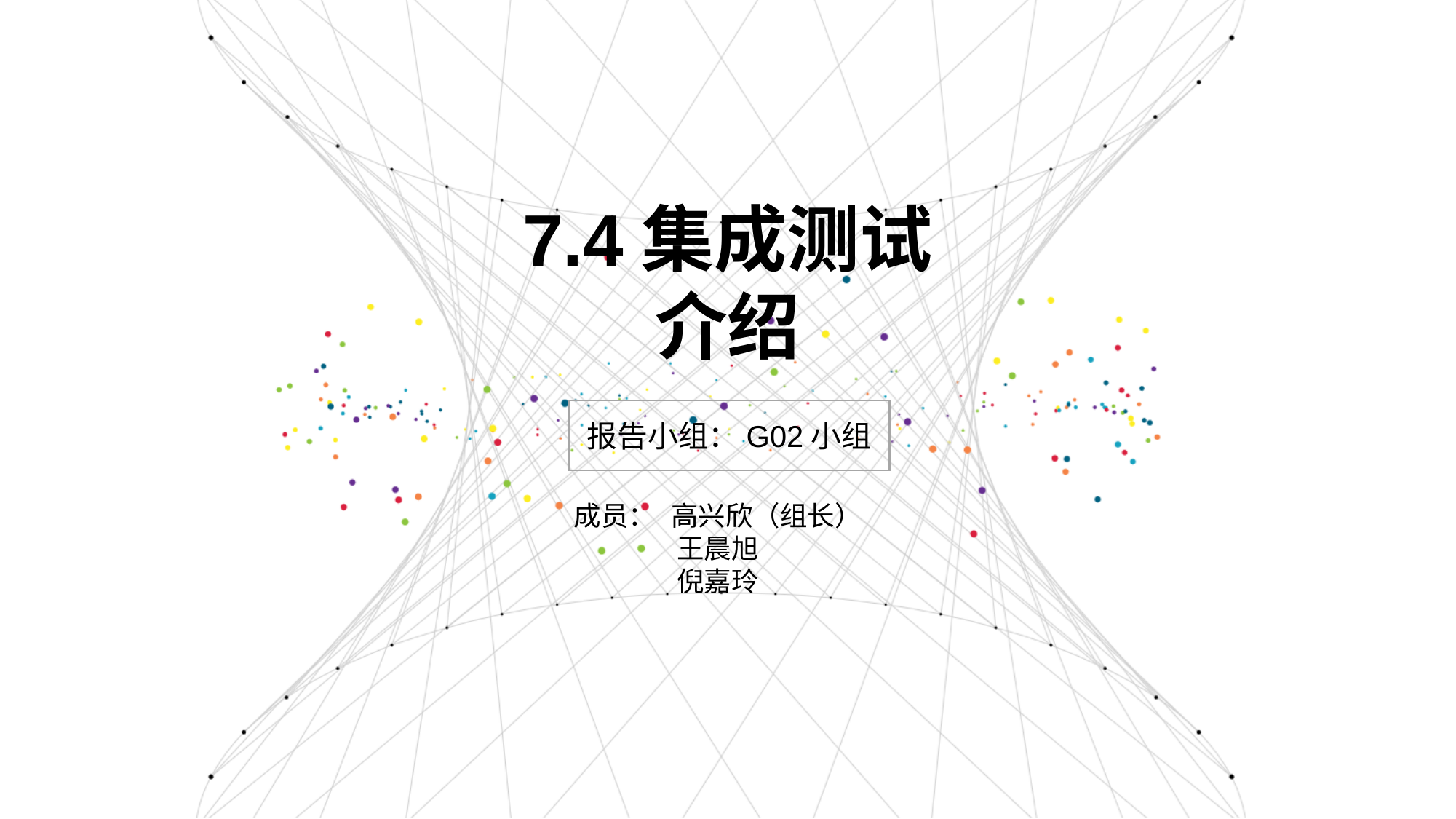

7.4集成测试
介绍

报告小组：G02小组
成员：  高兴欣（组长）
王晨旭
倪嘉玲